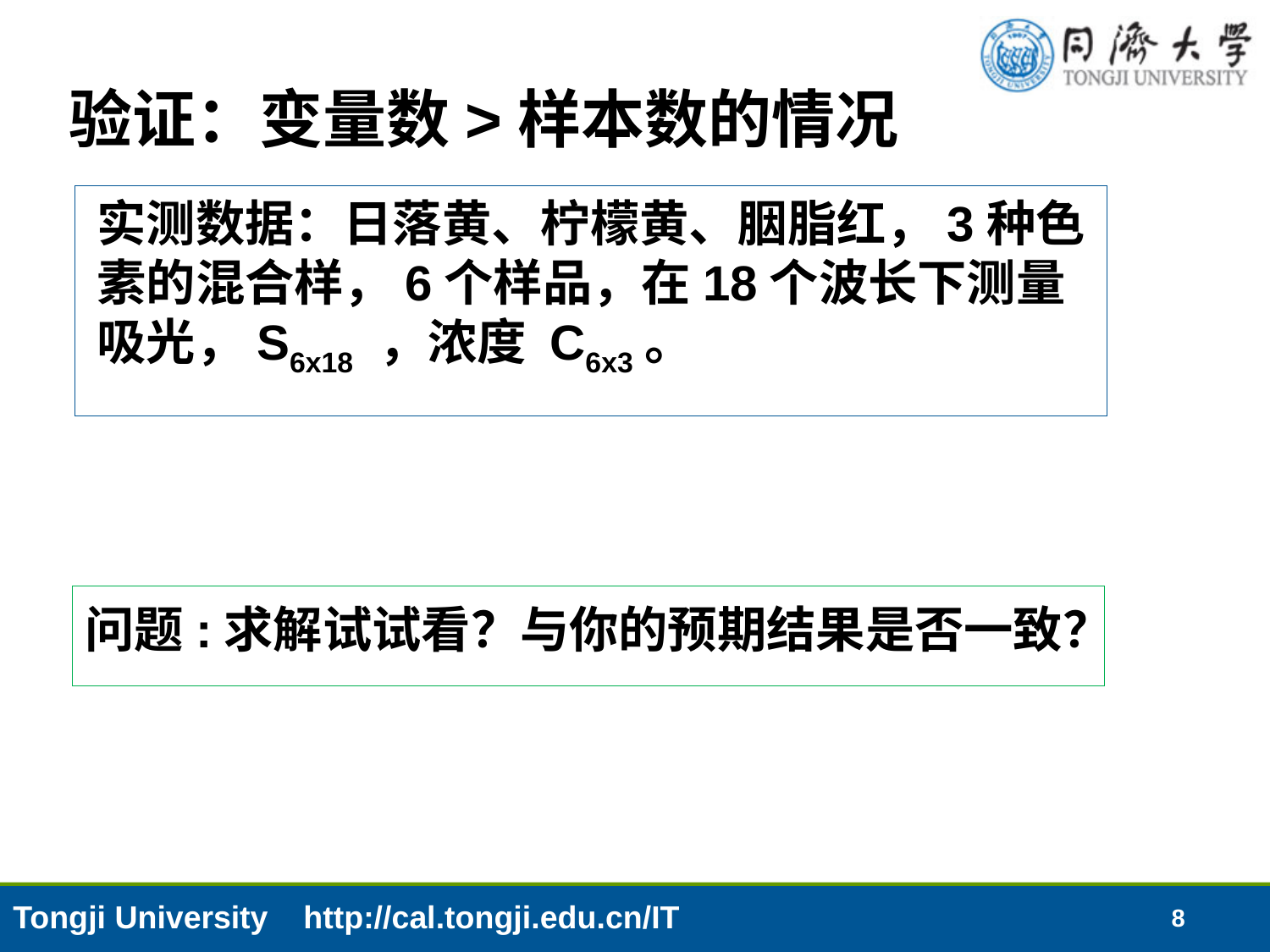

# 验证：变量数>样本数的情况
实测数据：日落黄、柠檬黄、胭脂红，3种色素的混合样，6个样品，在18个波长下测量吸光，S6x18 ，浓度 C6x3。
问题:求解试试看？与你的预期结果是否一致？